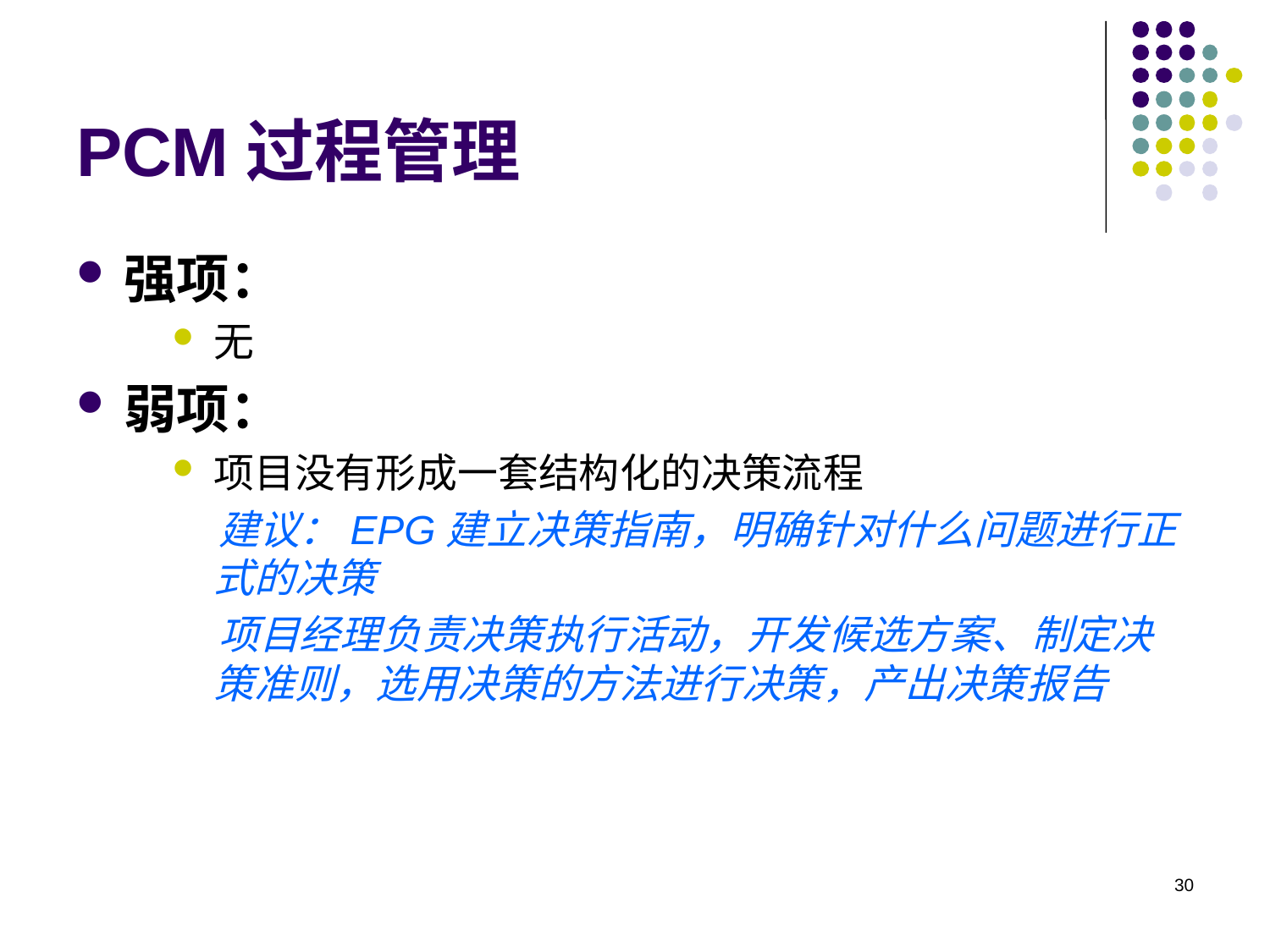

# PCM过程管理
强项：
无
弱项：
项目没有形成一套结构化的决策流程
    建议：EPG建立决策指南，明确针对什么问题进行正式的决策
    项目经理负责决策执行活动，开发候选方案、制定决策准则，选用决策的方法进行决策，产出决策报告
30